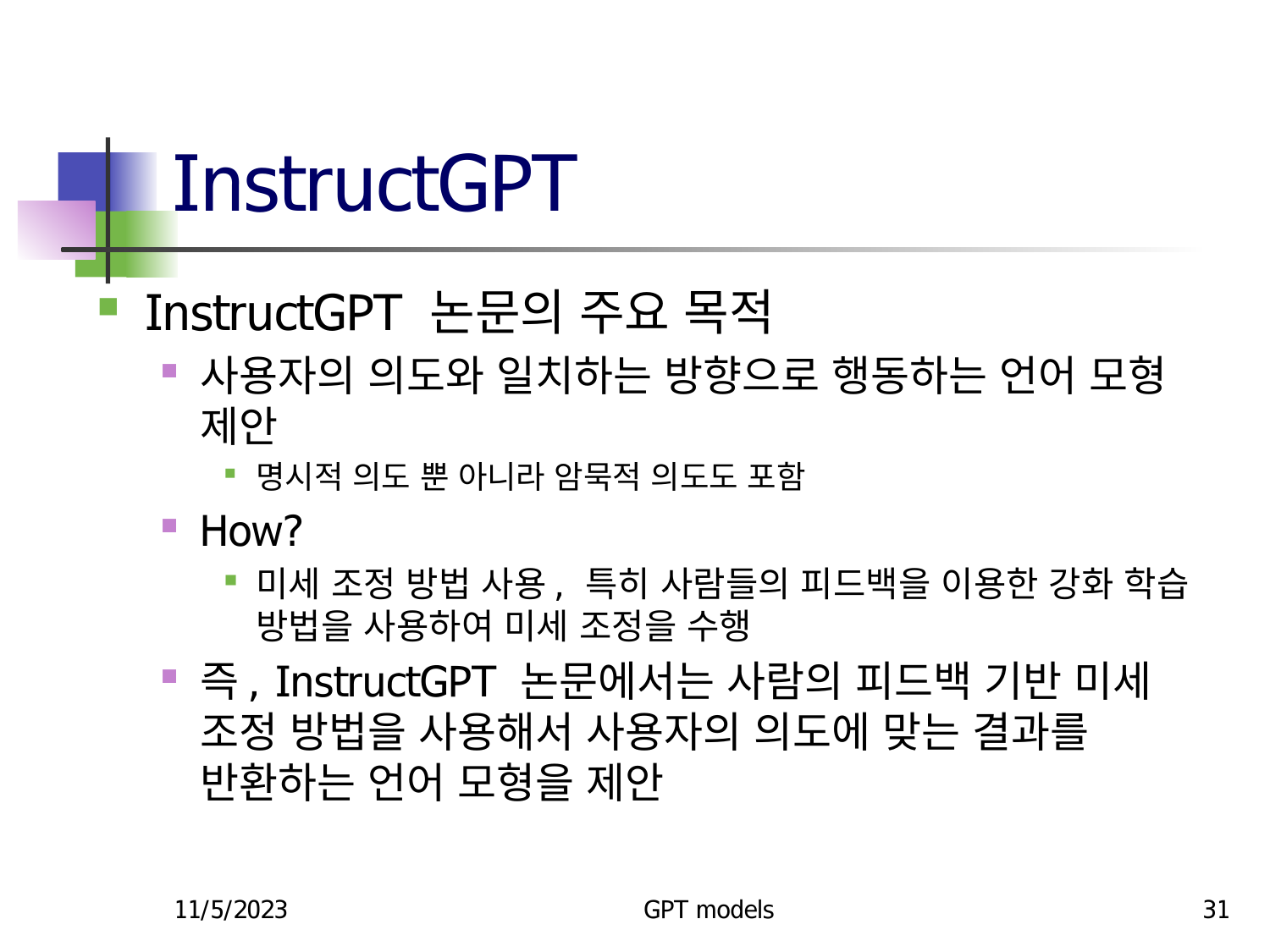

# InstructGPT
InstructGPT 논문의 주요 목적
사용자의 의도와 일치하는 방향으로 행동하는 언어 모형 제안
명시적 의도 뿐 아니라 암묵적 의도도 포함
How?
미세 조정 방법 사용, 특히 사람들의 피드백을 이용한 강화 학습 방법을 사용하여 미세 조정을 수행
즉, InstructGPT 논문에서는 사람의 피드백 기반 미세 조정 방법을 사용해서 사용자의 의도에 맞는 결과를 반환하는 언어 모형을 제안

11/5/2023
GPT models
31